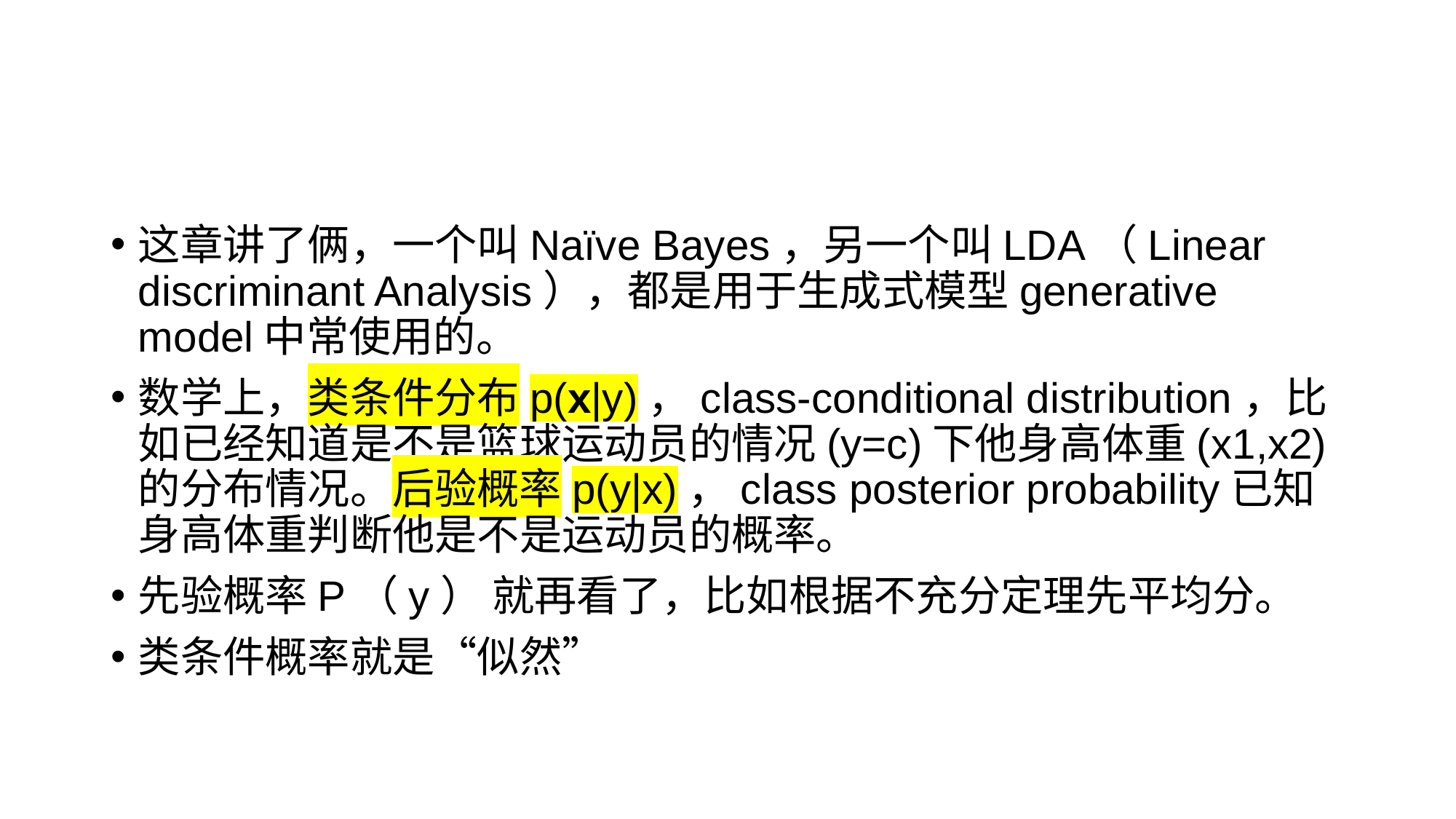

#
这章讲了俩，一个叫Naïve Bayes，另一个叫LDA（Linear discriminant Analysis），都是用于生成式模型generative model中常使用的。
数学上，类条件分布p(x|y)，class-conditional distribution，比如已经知道是不是篮球运动员的情况(y=c)下他身高体重(x1,x2)的分布情况。后验概率p(y|x)，class posterior probability已知身高体重判断他是不是运动员的概率。
先验概率P（y） 就再看了，比如根据不充分定理先平均分。
类条件概率就是“似然”